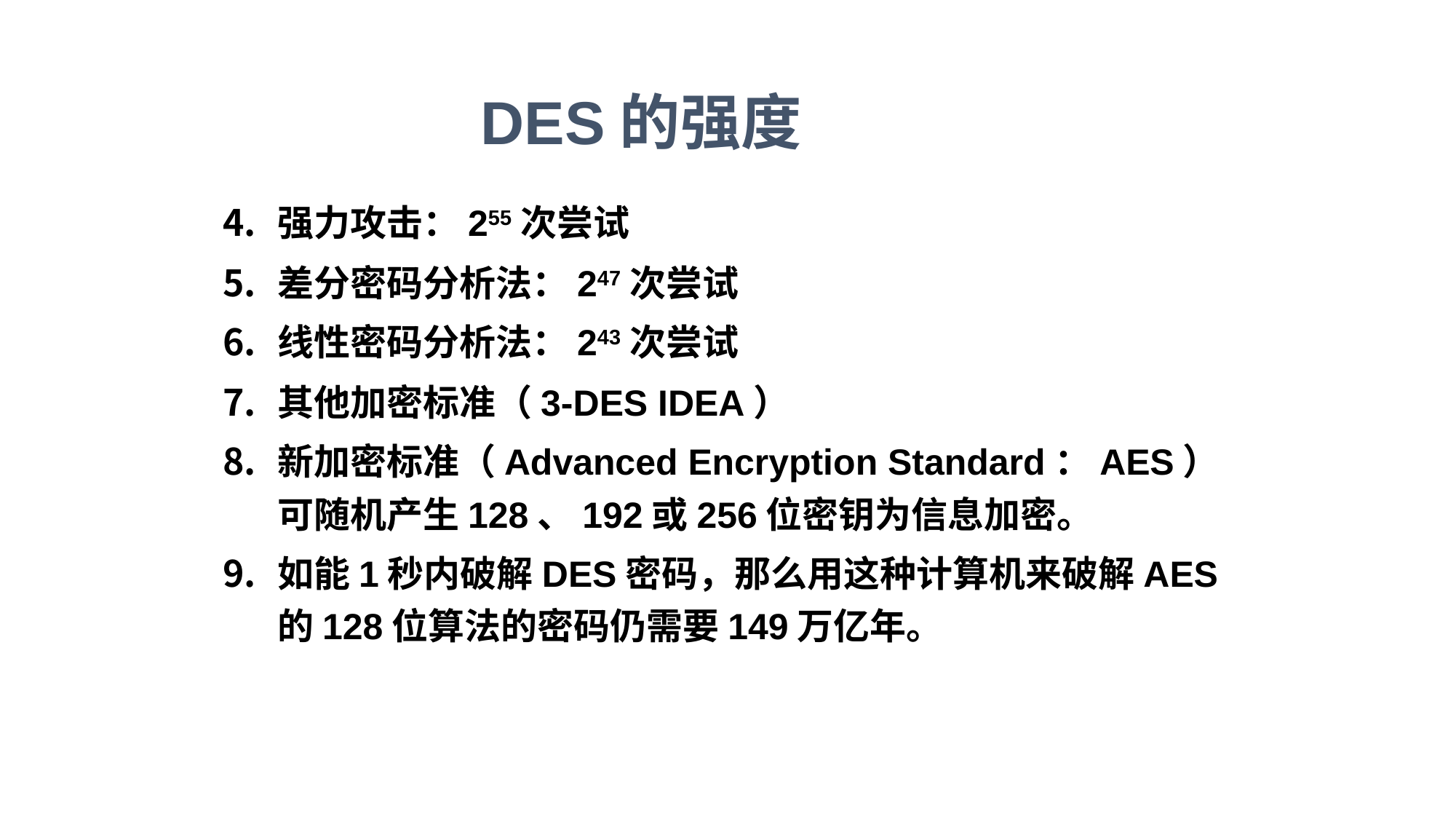

DES的强度
强力攻击：255次尝试
差分密码分析法：247次尝试
线性密码分析法：243次尝试
其他加密标准（3-DES IDEA）
新加密标准（Advanced Encryption Standard：AES）可随机产生128、192或256位密钥为信息加密。
如能1秒内破解DES密码，那么用这种计算机来破解AES的128位算法的密码仍需要149万亿年。

34